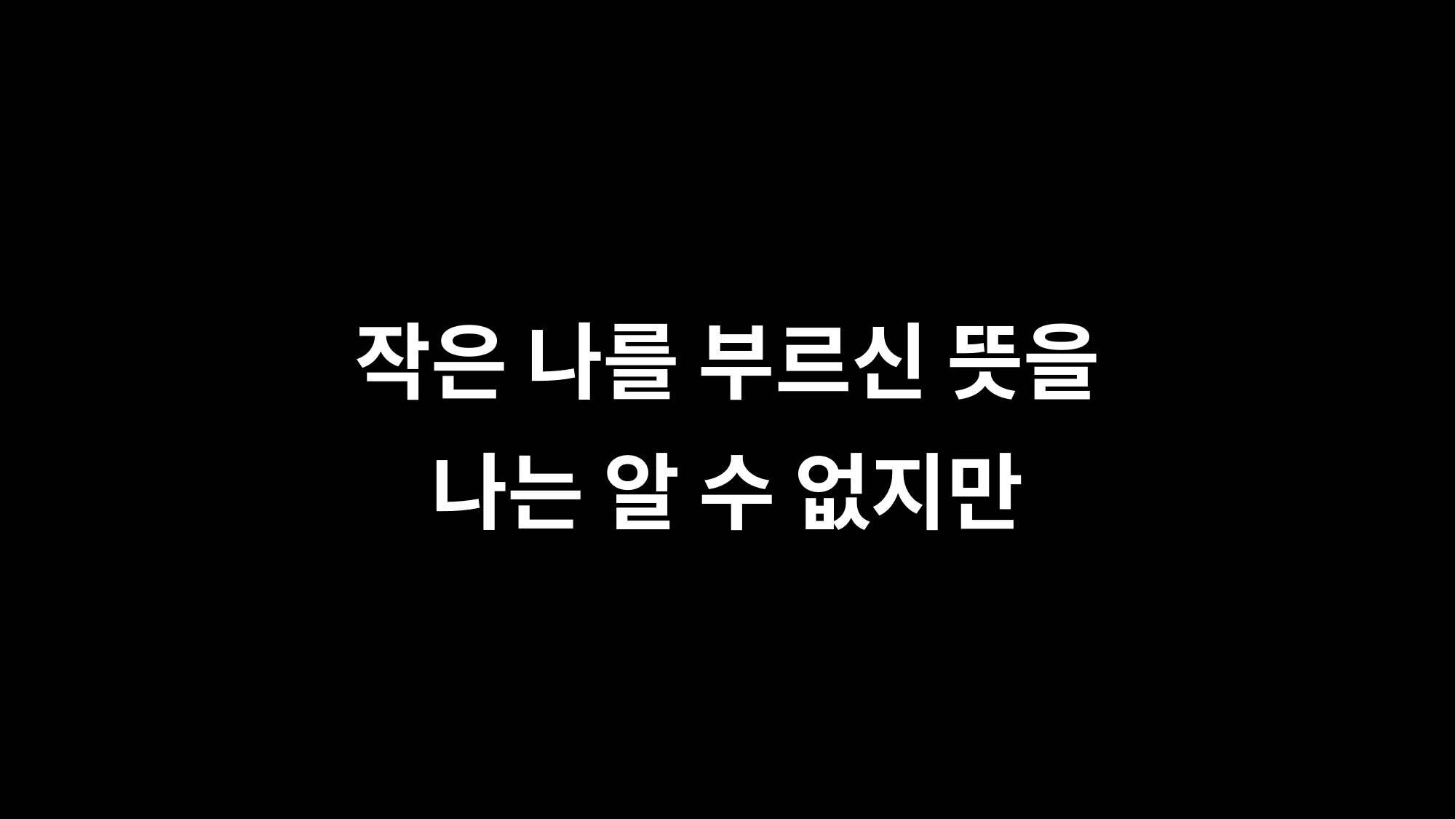

작은 나를 부르신 뜻을
나는 알 수 없지만